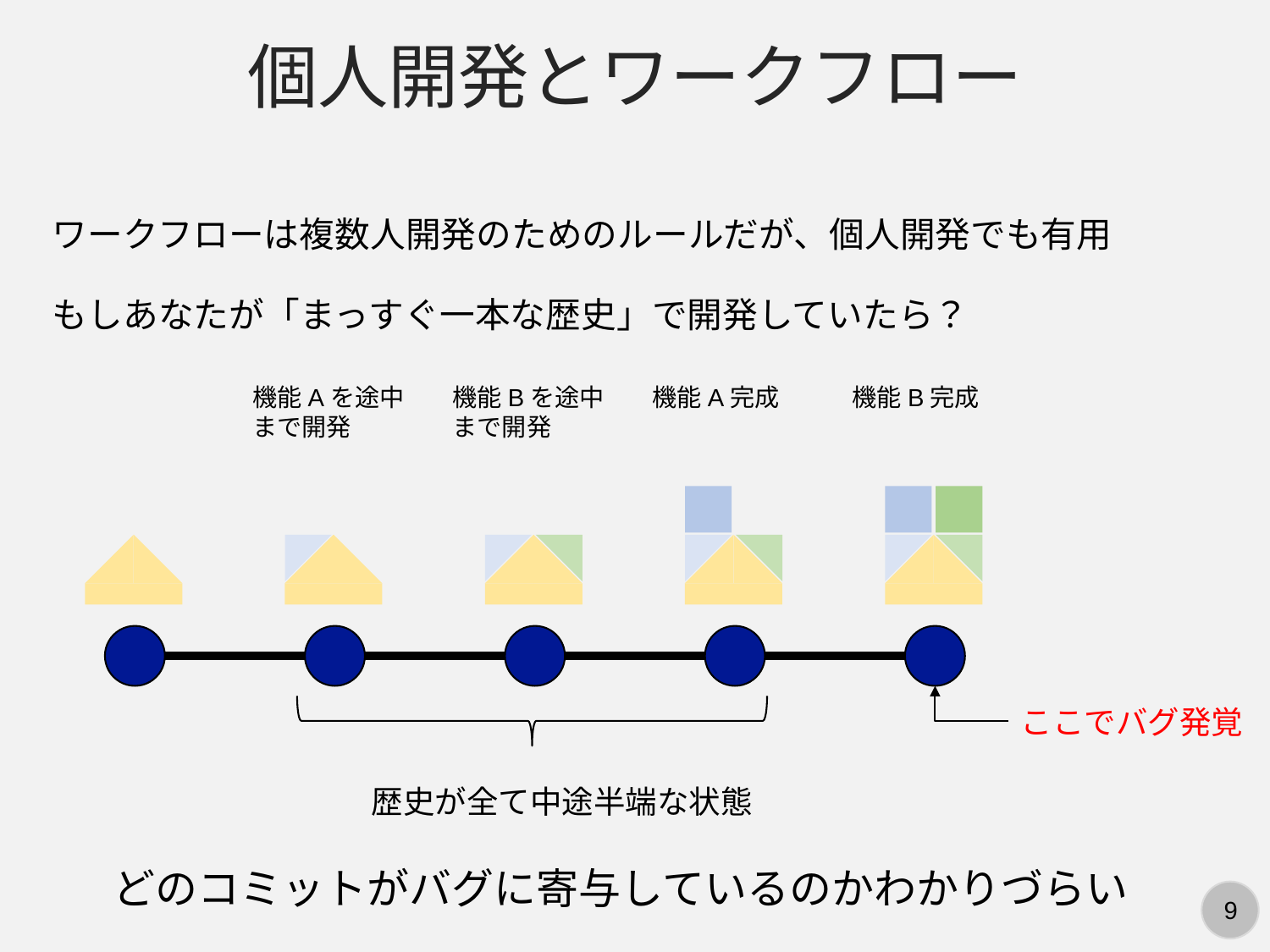

個人開発とワークフロー
ワークフローは複数人開発のためのルールだが、個人開発でも有用
もしあなたが「まっすぐ一本な歴史」で開発していたら？
機能Aを途中
まで開発
機能Bを途中
まで開発
機能A完成
機能B完成

ここでバグ発覚
歴史が全て中途半端な状態
どのコミットがバグに寄与しているのかわかりづらい